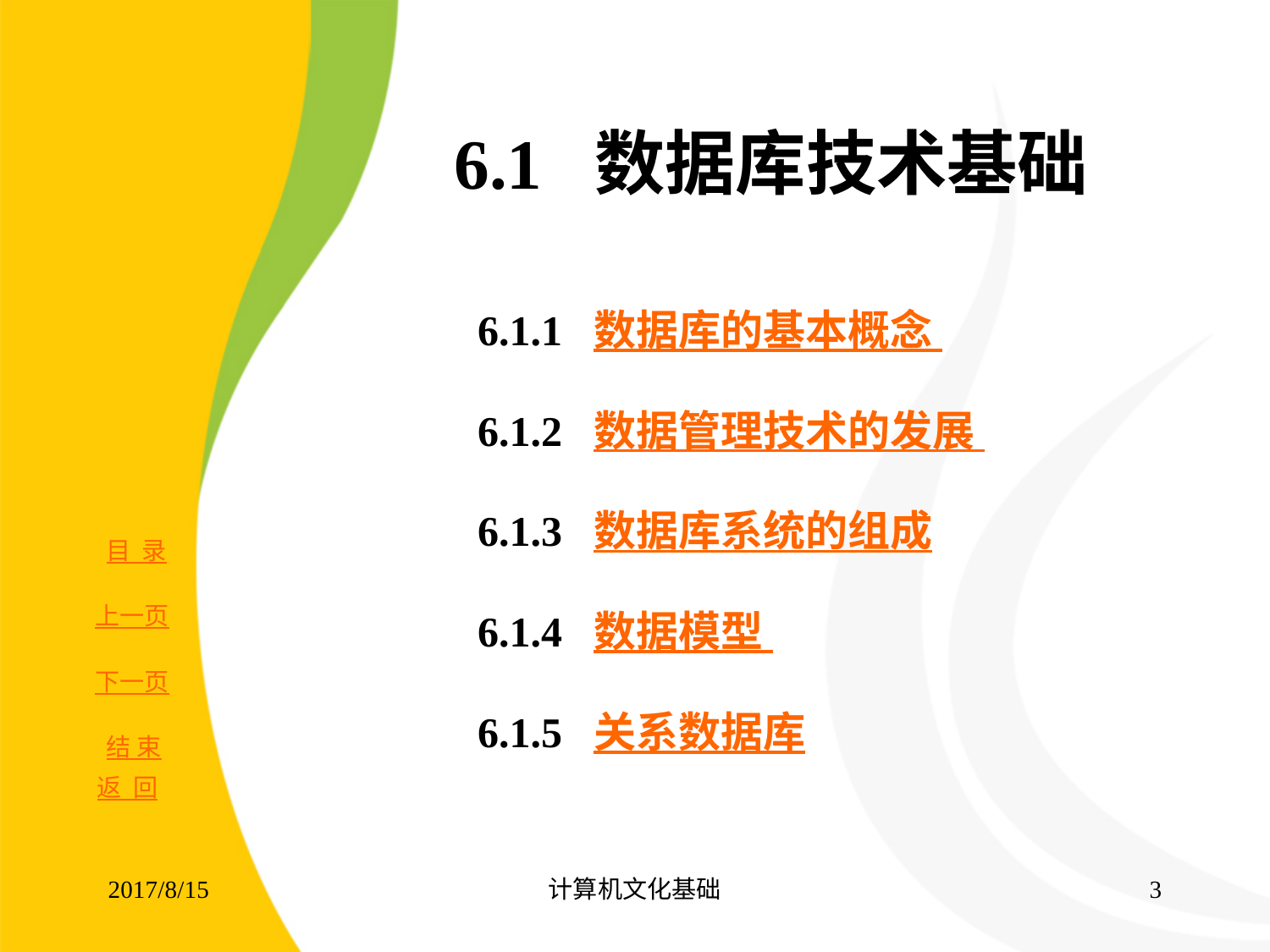

# 6.1  数据库技术基础
6.1.1  数据库的基本概念
6.1.2  数据管理技术的发展
6.1.3  数据库系统的组成
6.1.4  数据模型
6.1.5  关系数据库
返  回
2017/8/15
计算机文化基础
3